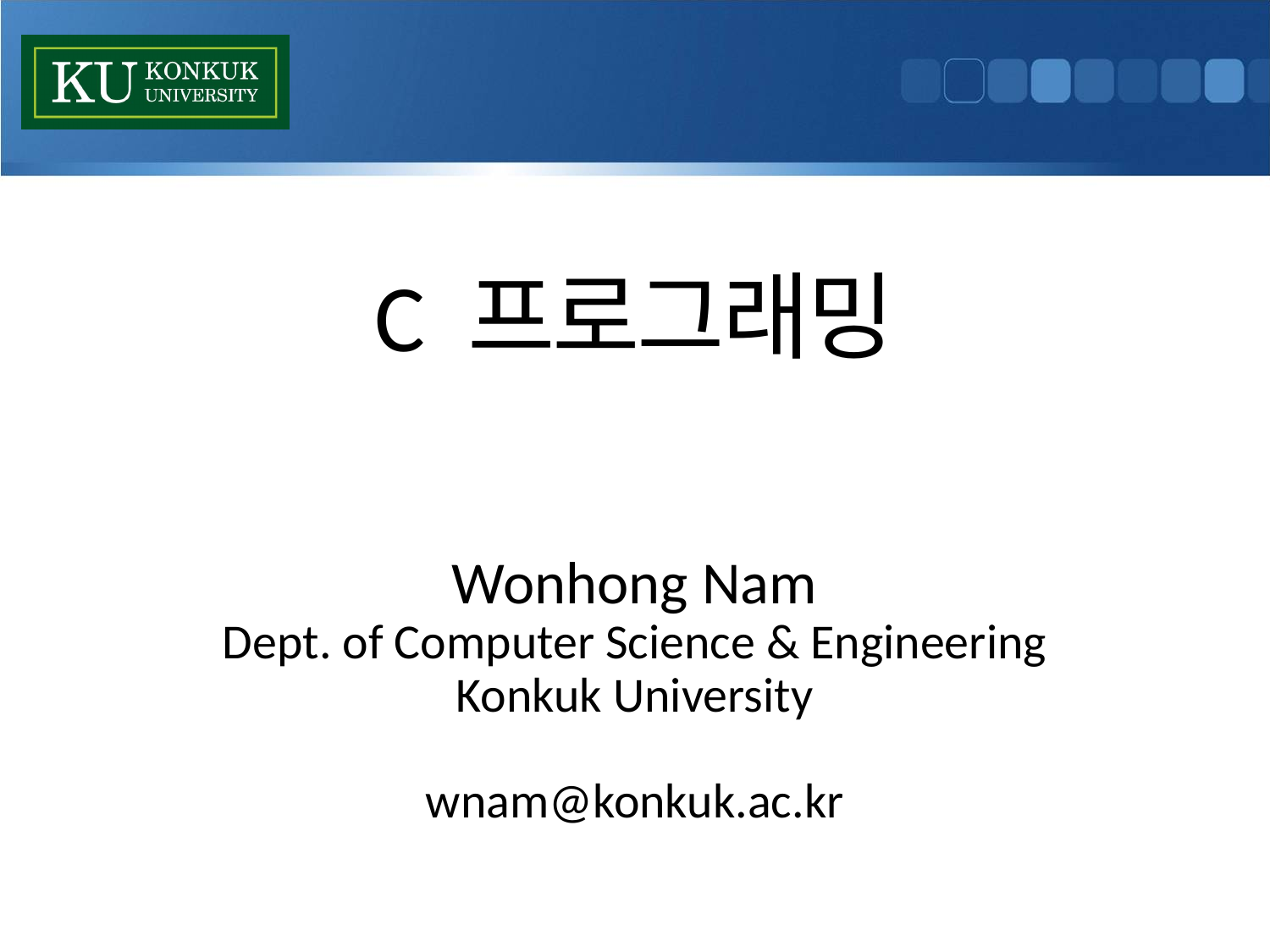

# C 프로그래밍
Wonhong Nam
Dept. of Computer Science & Engineering
Konkuk University

wnam@konkuk.ac.kr